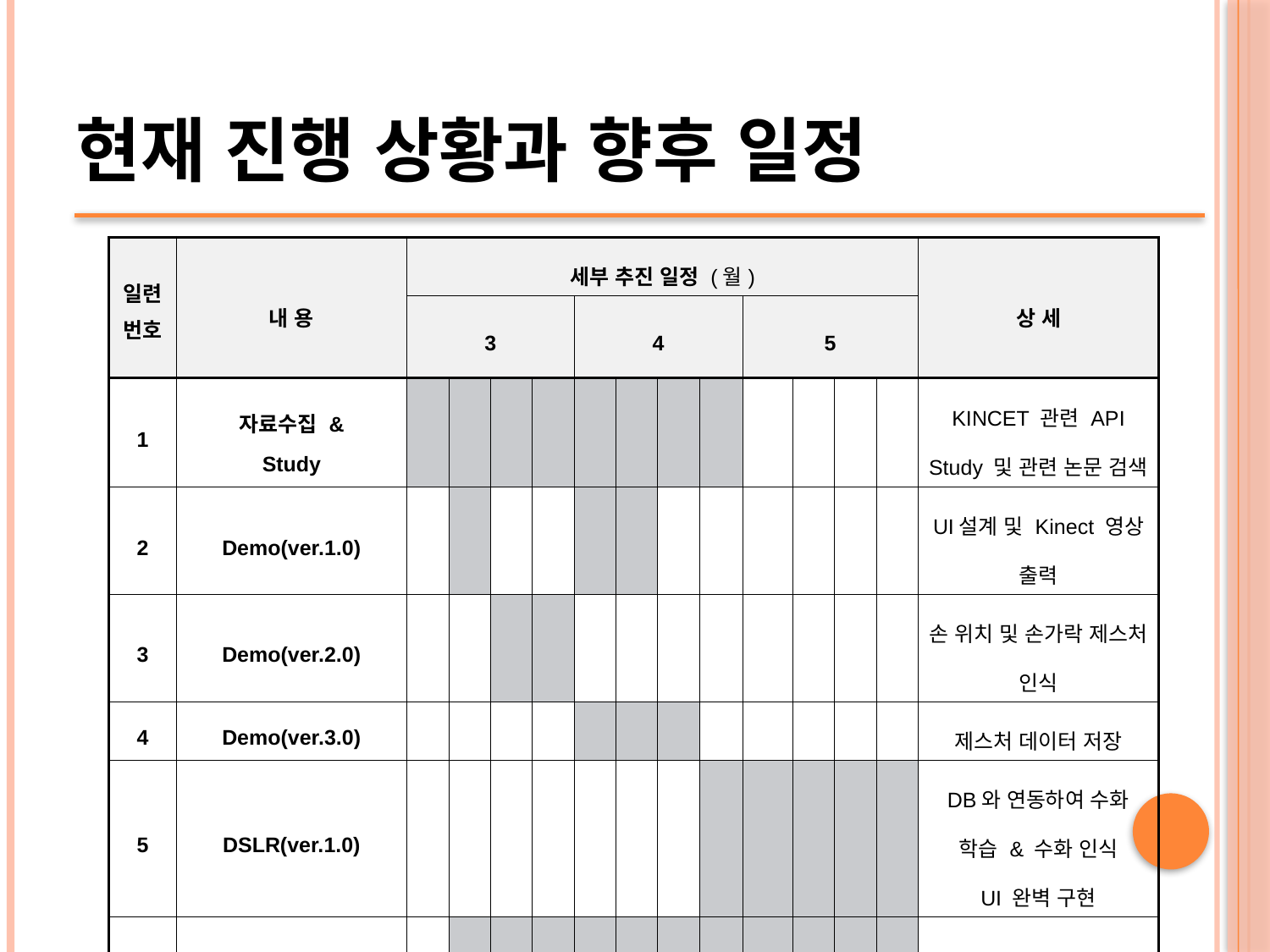

# 현재 진행 상황과 향후 일정
| 일련 번호 | 내 용 | 세부 추진 일정 (월) |  |  |  |  |  |  |  |  |  |  |  | 상 세 |
| --- | --- | --- | --- | --- | --- | --- | --- | --- | --- | --- | --- | --- | --- | --- |
|  |  | 3 |  |  |  | 4 |  |  |  | 5 |  |  |  |  |
| 1 | 자료수집 & Study |  |  |  |  |  |  |  |  |  |  |  |  | KINCET 관련 API Study 및 관련 논문 검색 |
| 2 | Demo(ver.1.0) |  |  |  |  |  |  |  |  |  |  |  |  | UI설계 및 Kinect 영상 출력 |
| 3 | Demo(ver.2.0) |  |  |  |  |  |  |  |  |  |  |  |  | 손 위치 및 손가락 제스처 인식 |
| 4 | Demo(ver.3.0) |  |  |  |  |  |  |  |  |  |  |  |  | 제스처 데이터 저장 |
| 5 | DSLR(ver.1.0) |  |  |  |  |  |  |  |  |  |  |  |  | DB와 연동하여 수화 학습 & 수화 인식 UI 완벽 구현 |
| 6 | Debugging & Test |  |  |  |  |  |  |  |  |  |  |  |  |  |